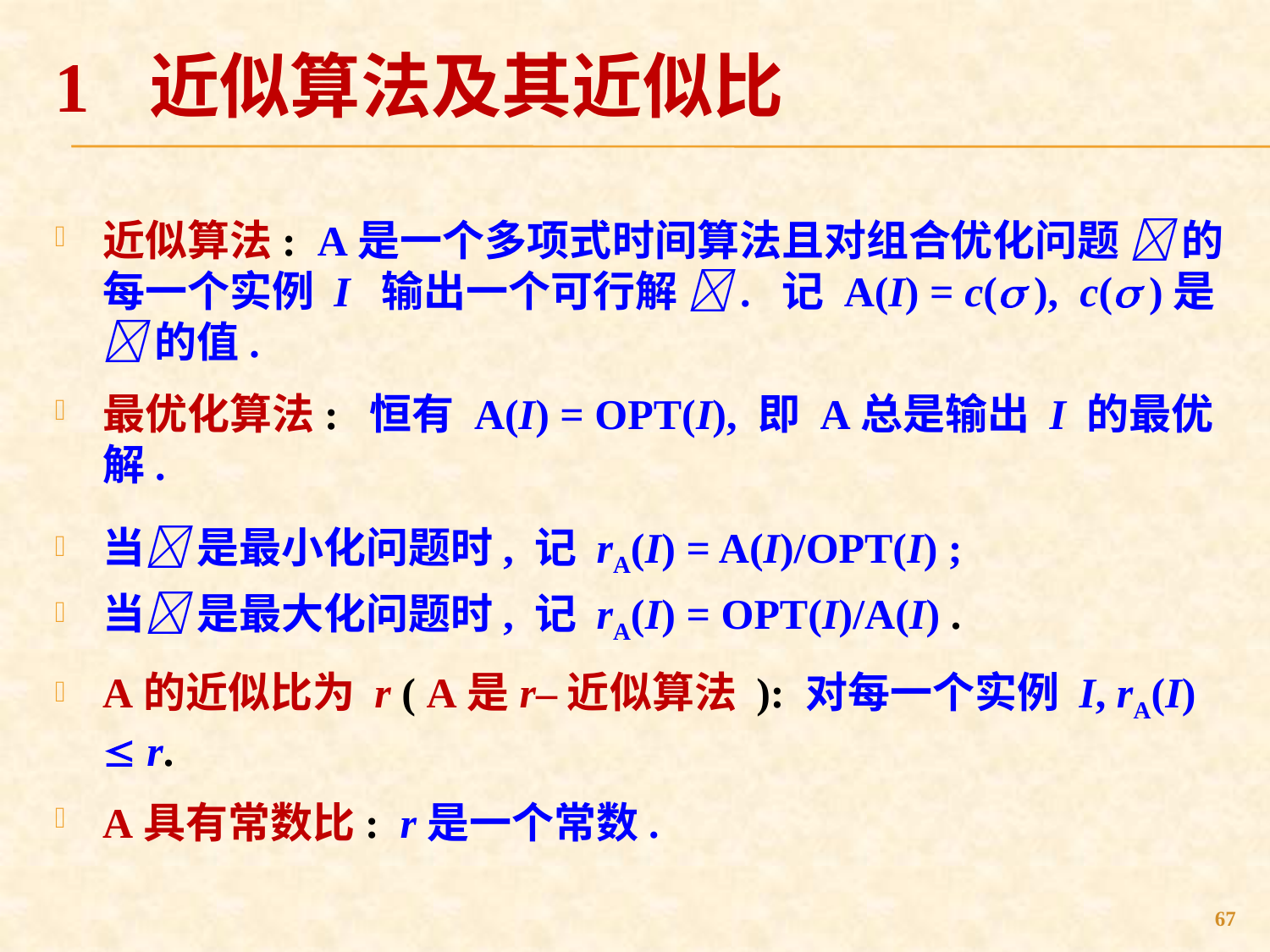

# 1 近似算法及其近似比
近似算法:  A是一个多项式时间算法且对组合优化问题 Π 的每一个实例 I  输出一个可行解 σ.  记 A(I) = c(σ ),  c(σ )是σ 的值.
最优化算法:  恒有 A(I) = OPT(I), 即 A总是输出 I 的最优解.
当Π 是最小化问题时, 记 rA(I) = A(I)/OPT(I) ;
当Π 是最大化问题时, 记 rA(I) = OPT(I)/A(I) .
A的近似比为 r ( A是r–近似算法 ): 对每一个实例 I, rA(I) ≤ r.
A具有常数比:  r是一个常数.
67